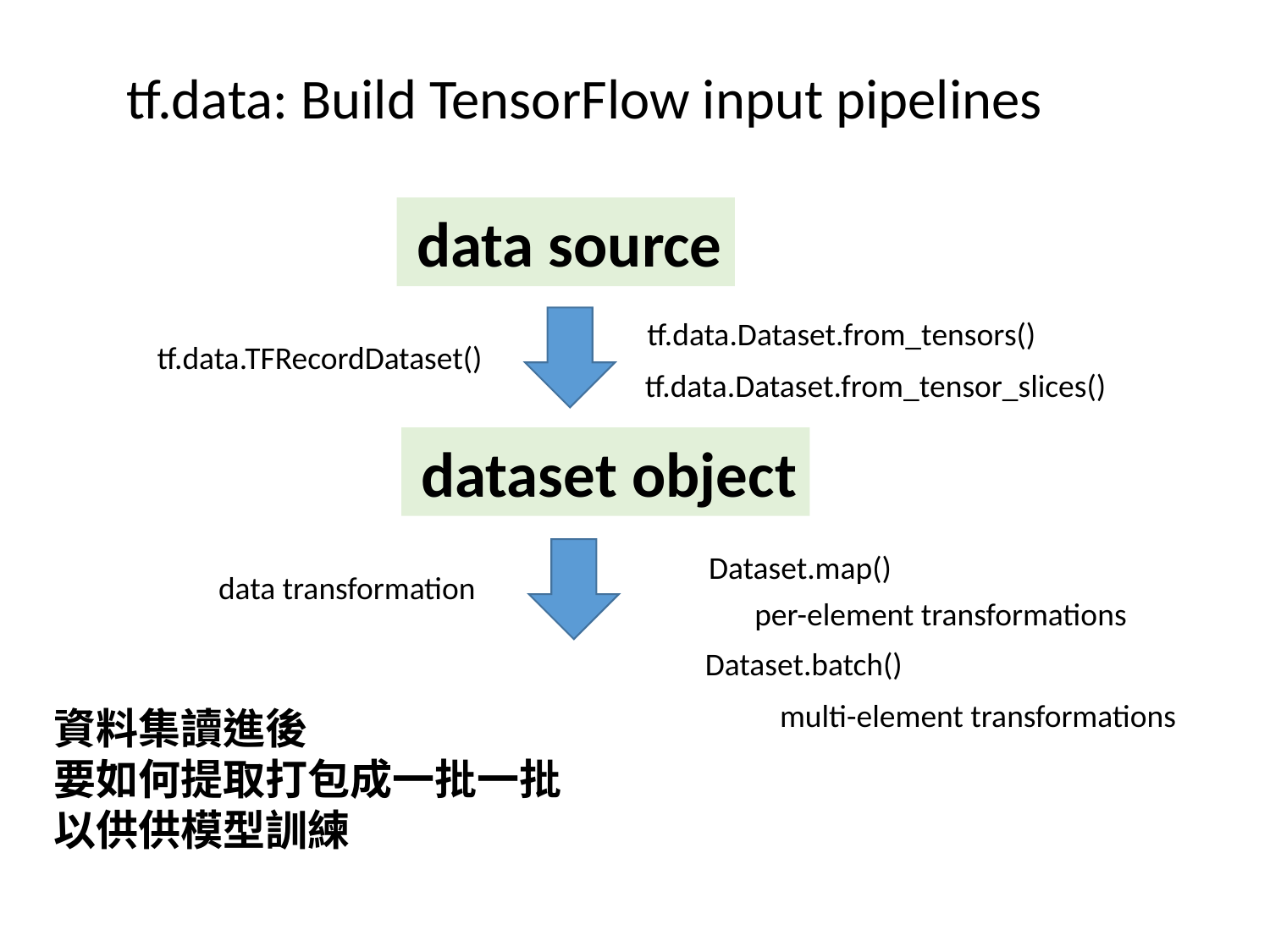

tf.data: Build TensorFlow input pipelines
 data source

 tf.data.Dataset.from_tensors()
 tf.data.TFRecordDataset()
tf.data.Dataset.from_tensor_slices()
 dataset object

Dataset.map()
data transformation
per-element transformations
 Dataset.batch()
multi-element transformations
資料集讀進後
要如何提取打包成一批一批
以供供模型訓練